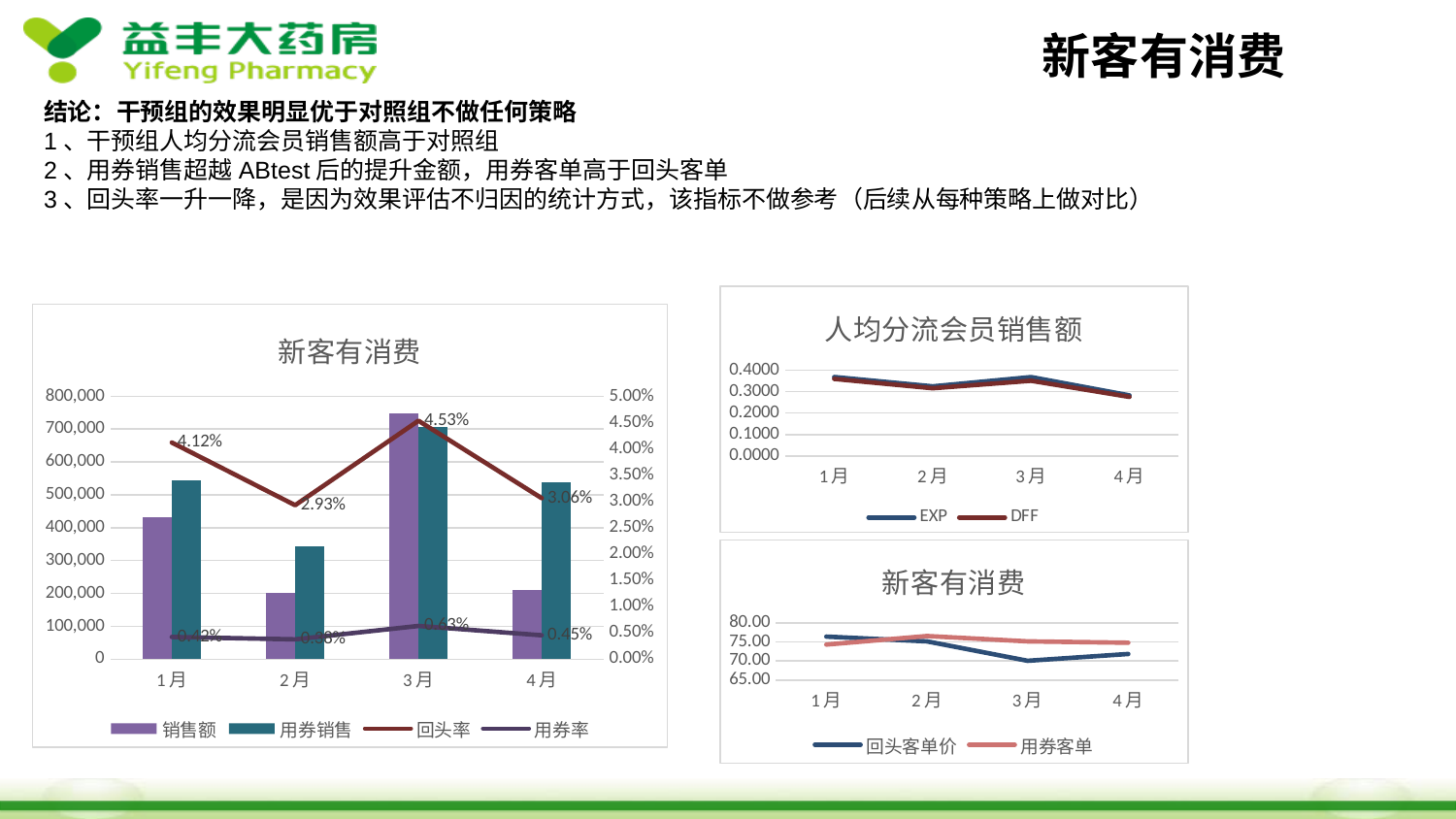

新客有消费
结论：干预组的效果明显优于对照组不做任何策略
1、干预组人均分流会员销售额高于对照组
2、用券销售超越ABtest后的提升金额，用券客单高于回头客单
3、回头率一升一降，是因为效果评估不归因的统计方式，该指标不做参考（后续从每种策略上做对比）

### Chart: 人均分流会员销售额

| Category | EXP | DFF |
|---|---|---|
| 1月 | 0.368401552702748 | 0.359760651632162 |
| 2月 | 0.324817520435577 | 0.316151412366662 |
| 3月 | 0.368214115555106 | 0.351164098377413 |
| 4月 | 0.282885348661523 | 0.275817071580922 |

### Chart: 新客有消费

| Category | 销售额 | 用券销售 | 回头率 | 用券率 |
|---|---|---|---|---|
| 1月 | 432058.757998427 | 543617.43 | 0.0412095825423652 | 0.00422987181400363 |
| 2月 | 201850.79848679 | 343806.98 | 0.0292827907562496 | 0.00376886426127658 |
| 3月 | 749212.673222984 | 707503.42 | 0.0453415177777435 | 0.00631551677504612 |
| 4月 | 210602.051039717 | 539532.36 | 0.0306088843744282 | 0.00454880980170722 |

### Chart: 新客有消费

| Category | 回头客单价 | 用券客单 |
|---|---|---|
| 1月 | 76.4350800514072 | 74.3357623410365 |
| 2月 | 75.1855551532706 | 76.5887680997995 |
| 3月 | 70.0579319288708 | 75.1863358129649 |
| 4月 | 71.8690077223283 | 74.8311178918169 |